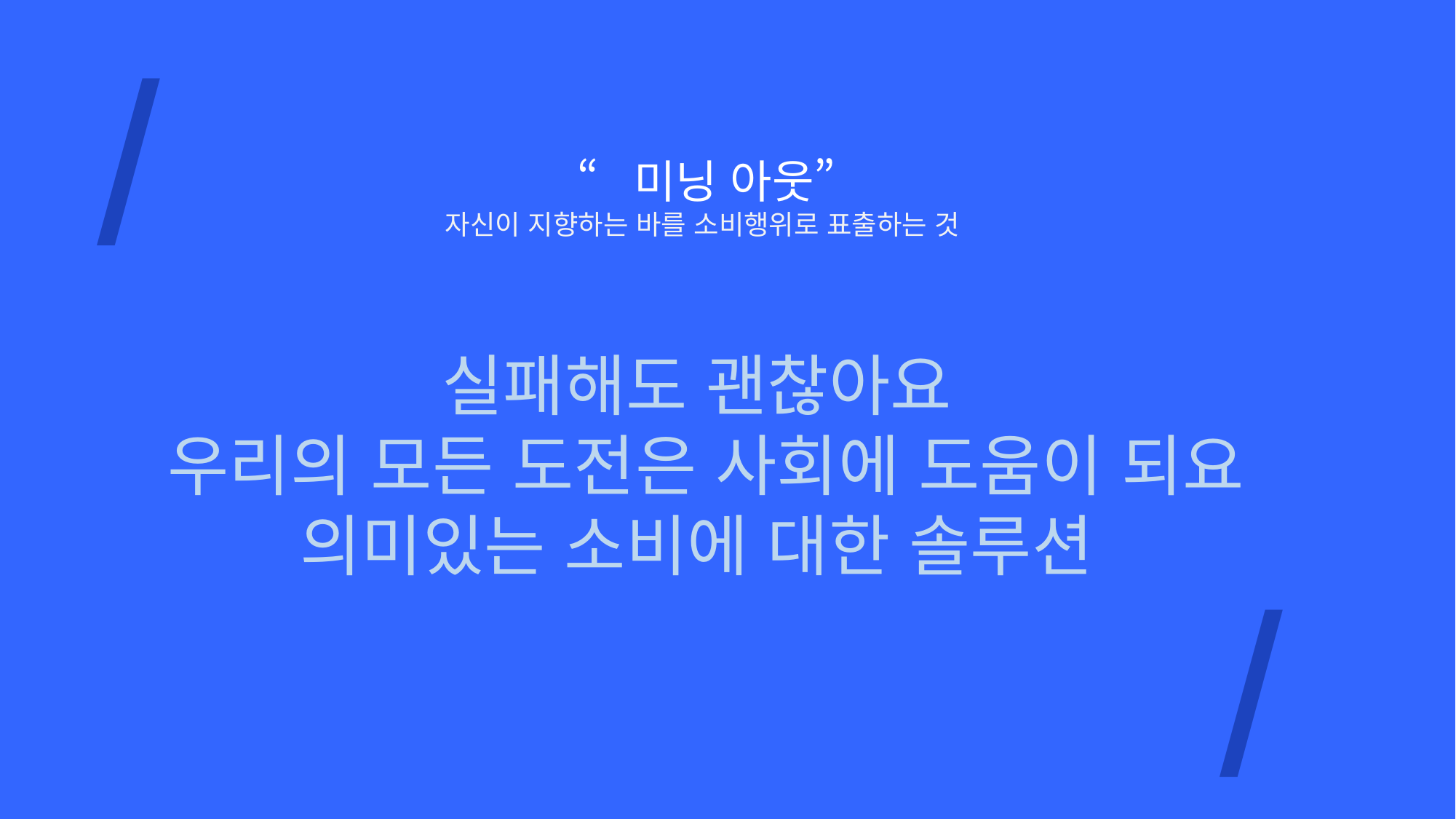

/
“미닝 아웃”
자신이 지향하는 바를 소비행위로 표출하는 것

실패해도 괜찮아요
우리의 모든 도전은 사회에 도움이 되요
의미있는 소비에 대한 솔루션
/